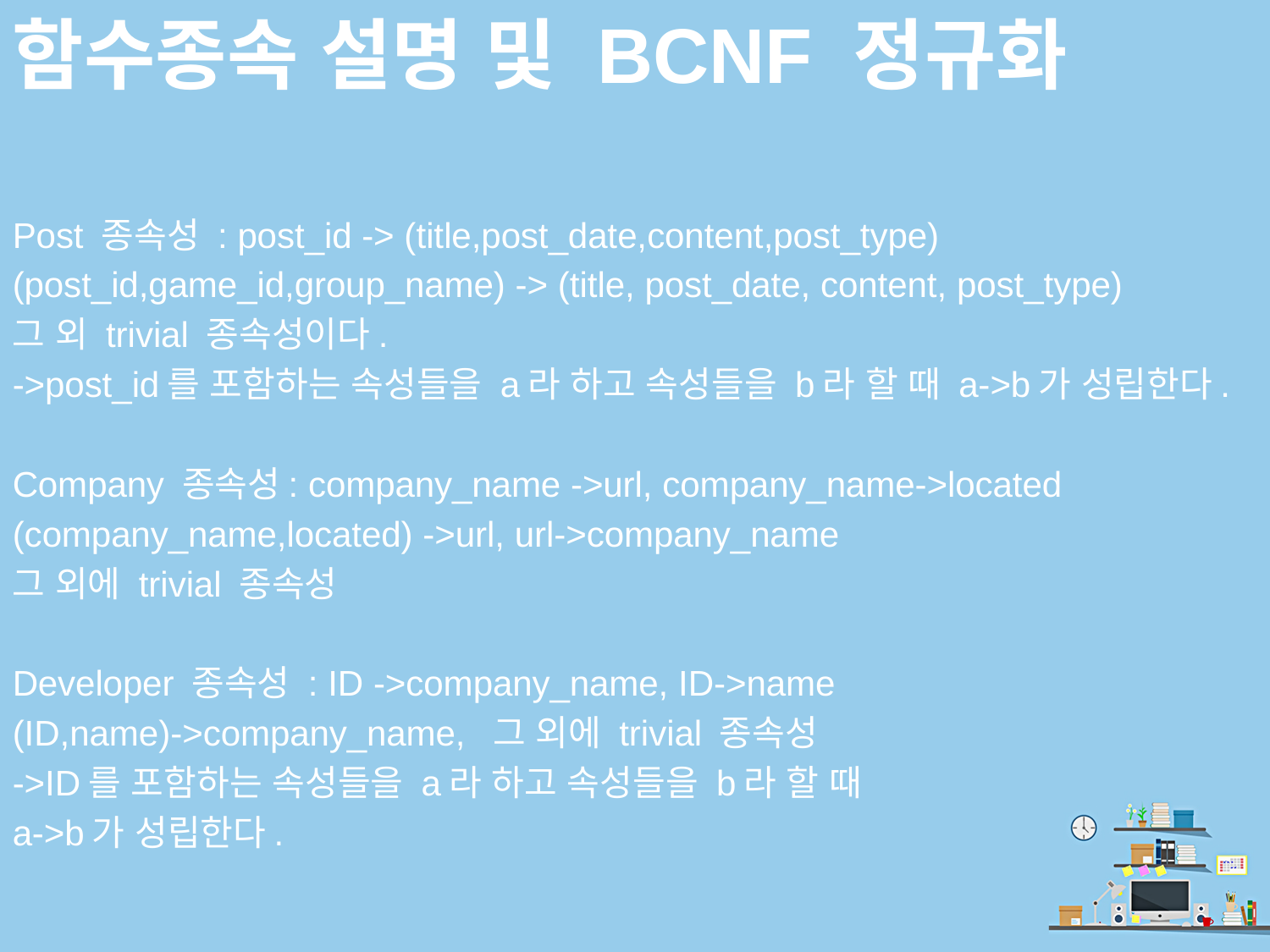

# 함수종속 설명 및 BCNF 정규화
Post 종속성 : post_id -> (title,post_date,content,post_type)
(post_id,game_id,group_name) -> (title, post_date, content, post_type)
그 외 trivial 종속성이다.
->post_id를 포함하는 속성들을 a라 하고 속성들을 b라 할 때 a->b가 성립한다.

Company 종속성: company_name ->url, company_name->located
(company_name,located) ->url, url->company_name
그 외에 trivial 종속성

Developer 종속성 : ID ->company_name, ID->name
(ID,name)->company_name,  그 외에 trivial 종속성
->ID를 포함하는 속성들을 a라 하고 속성들을 b라 할 때
a->b가 성립한다.